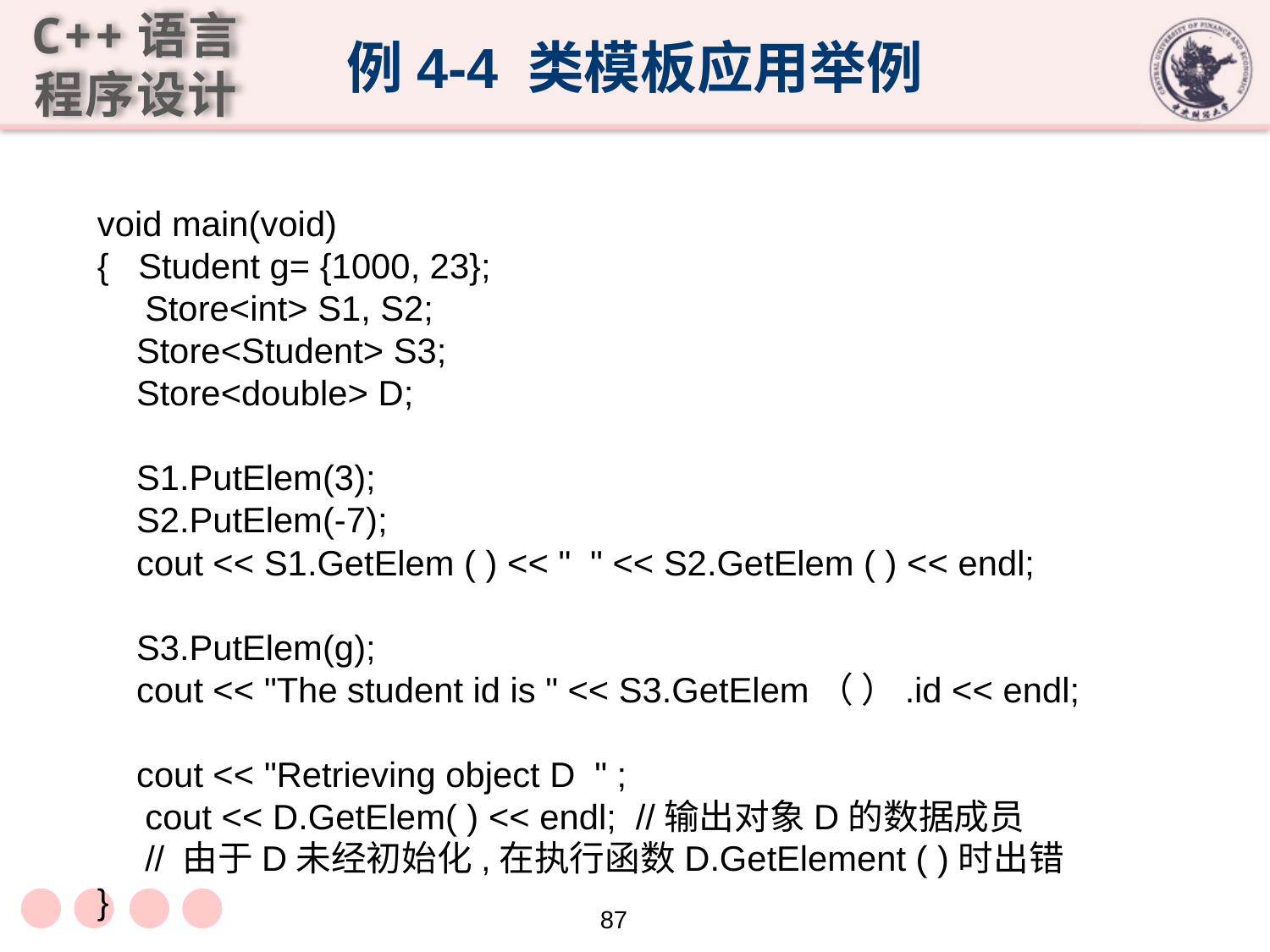

# 例4-4 类模板应用举例
void main(void)
{   Student g= {1000, 23};
	Store<int> S1, S2;
    Store<Student> S3;
    Store<double> D;

    S1.PutElem(3);
    S2.PutElem(-7);
    cout << S1.GetElem ( ) << "  " << S2.GetElem ( ) << endl;

    S3.PutElem(g);
    cout << "The student id is " << S3.GetElem（ ）.id << endl;

    cout << "Retrieving object D  " ;
	cout << D.GetElem( ) << endl;  //输出对象D的数据成员
	// 由于D未经初始化,在执行函数D.GetElement ( )时出错
}
87